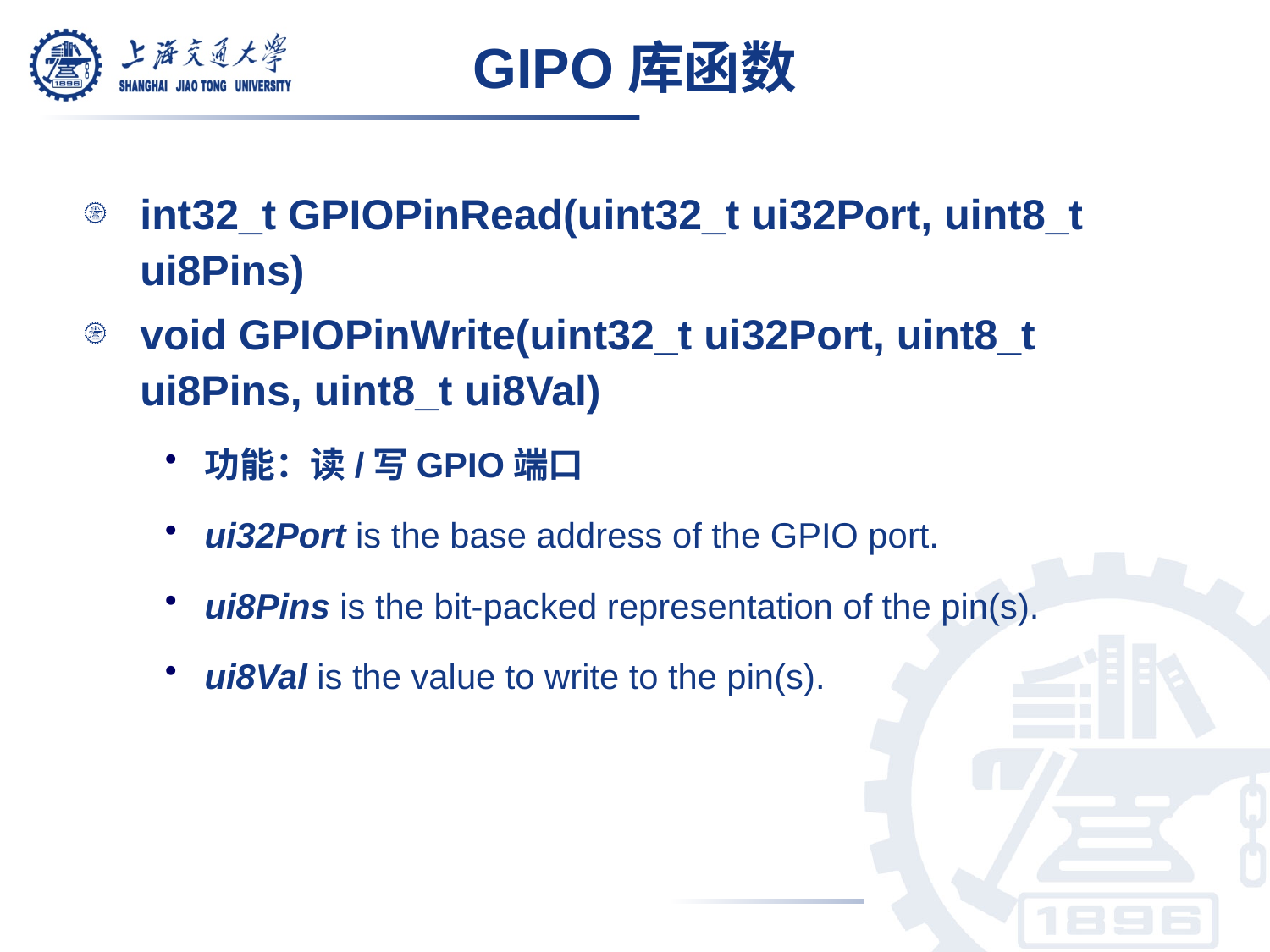

# GIPO库函数
int32_t GPIOPinRead(uint32_t ui32Port, uint8_t ui8Pins)
void GPIOPinWrite(uint32_t ui32Port, uint8_t ui8Pins, uint8_t ui8Val)
功能：读/写GPIO端口
ui32Port is the base address of the GPIO port.
ui8Pins is the bit-packed representation of the pin(s).
ui8Val is the value to write to the pin(s).